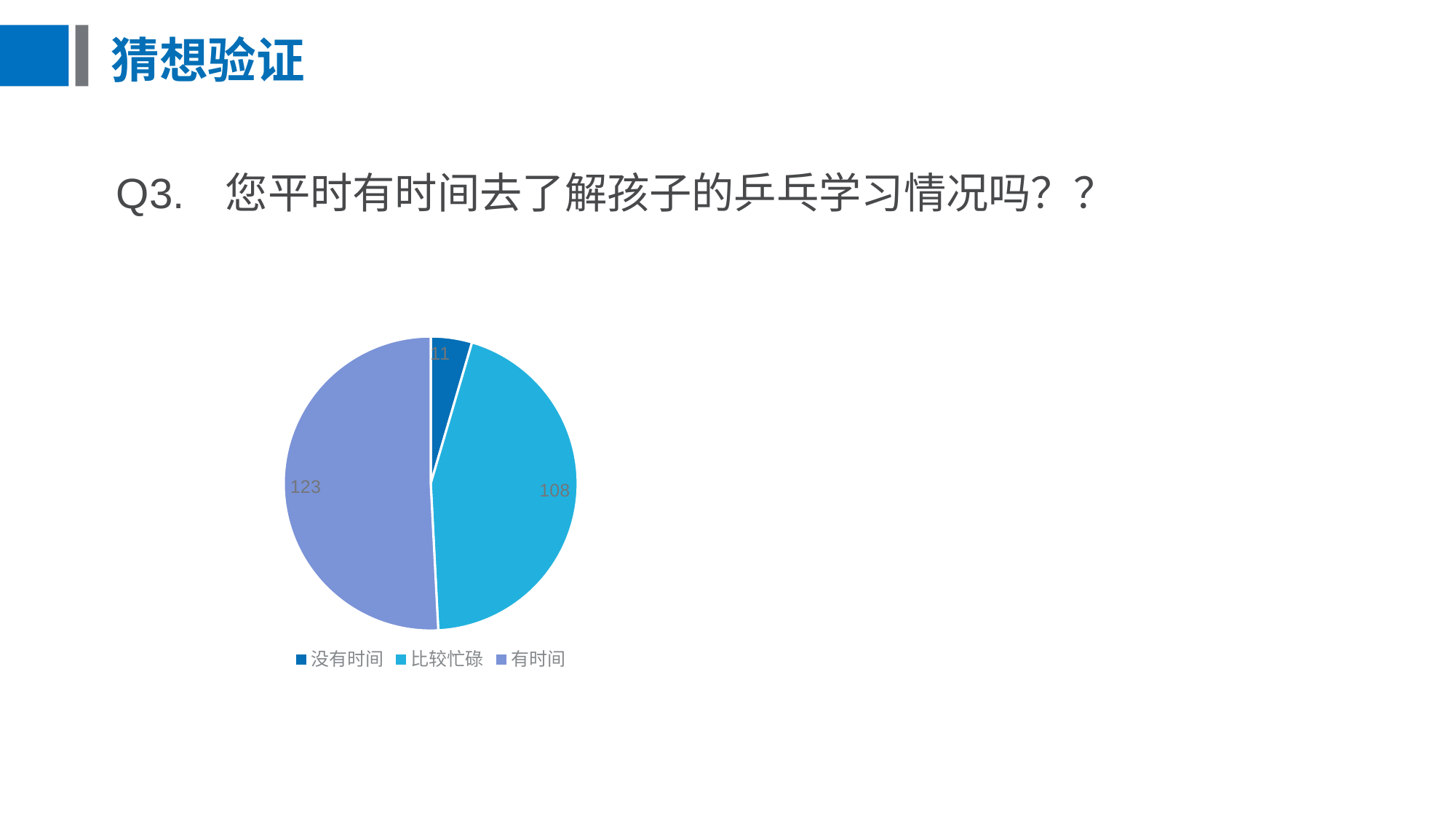

# 猜想验证
Q3.	您平时有时间去了解孩子的乒乓学习情况吗？？

### Chart

| Category | 选项分布 |
|---|---|
| 没有时间 | 11.0 |
| 比较忙碌 | 108.0 |
| 有时间 | 123.0 |